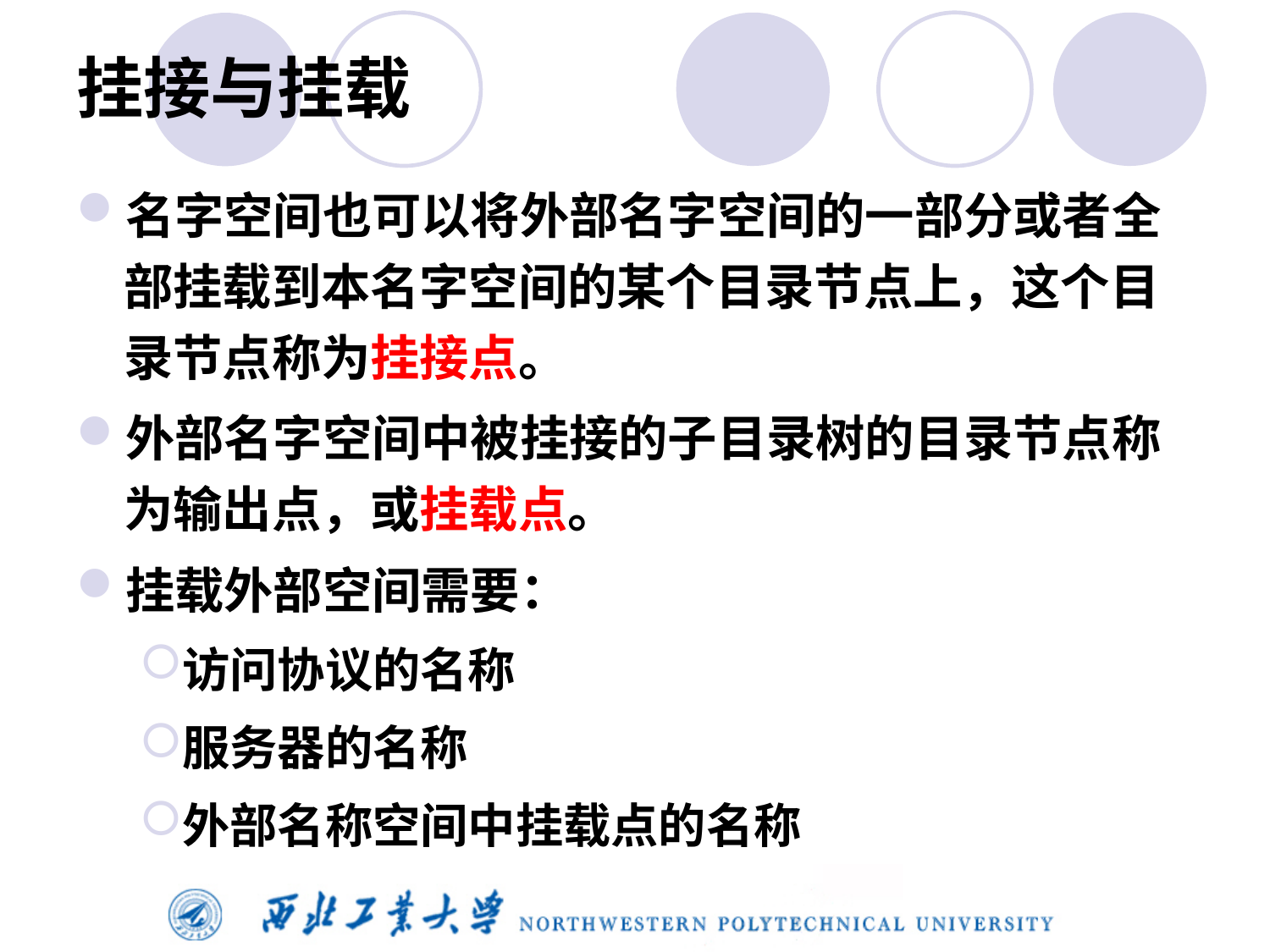

# 挂接与挂载
名字空间也可以将外部名字空间的一部分或者全部挂载到本名字空间的某个目录节点上，这个目录节点称为挂接点。
外部名字空间中被挂接的子目录树的目录节点称为输出点，或挂载点。
挂载外部空间需要：
访问协议的名称
服务器的名称
外部名称空间中挂载点的名称